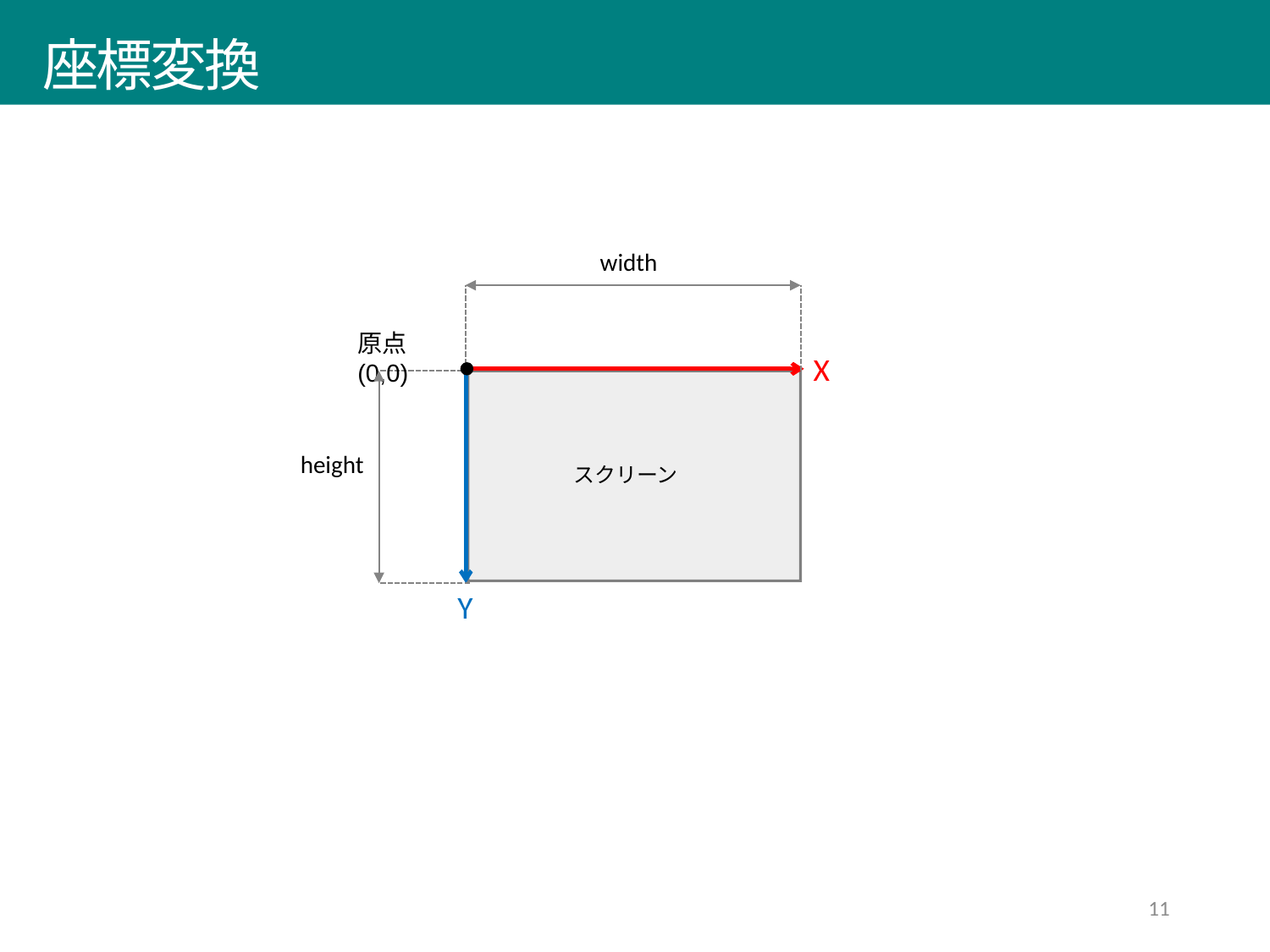

# 座標変換
width
原点(0,0)
X

height
スクリーン
Y

11